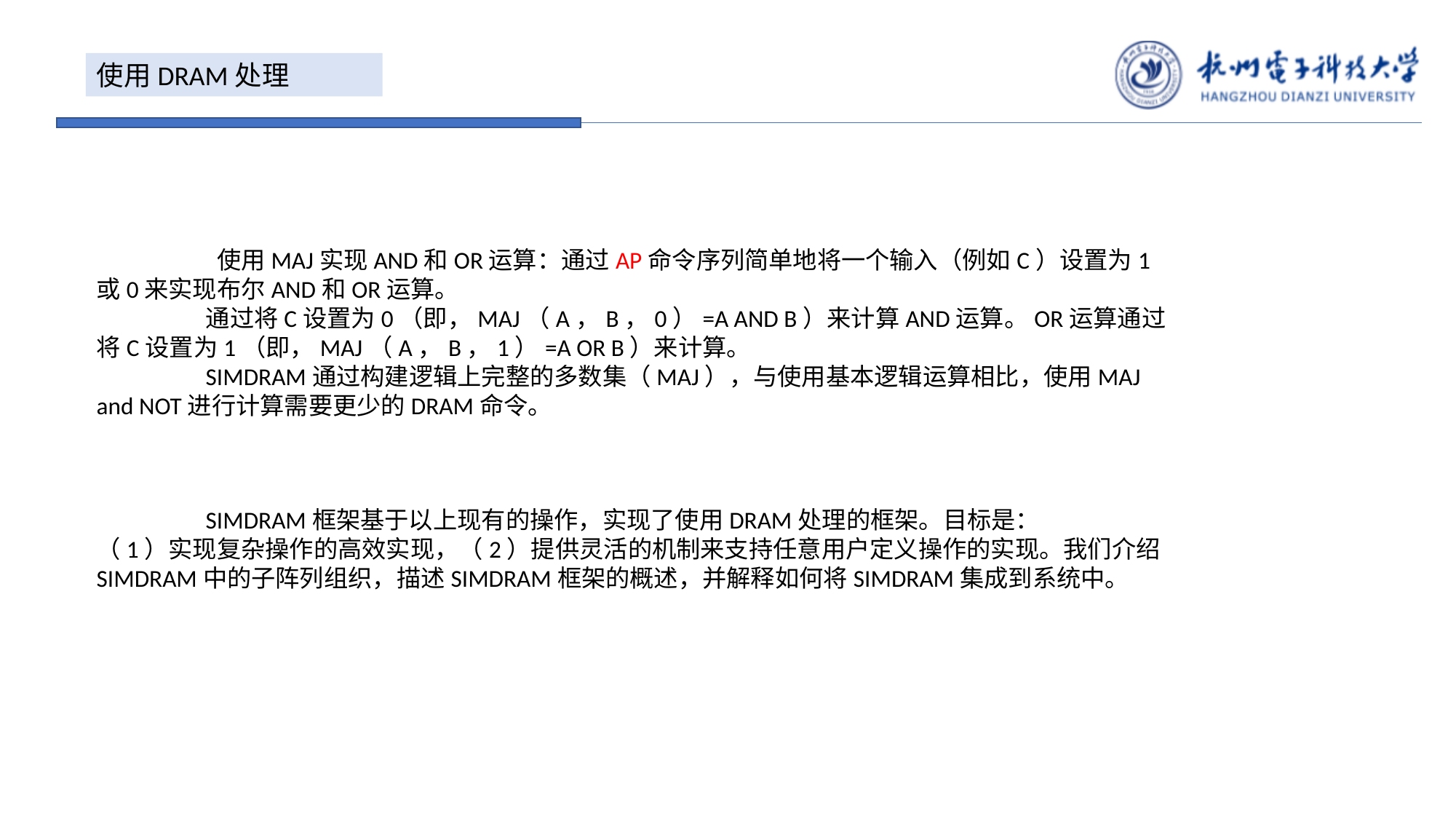

使用DRAM处理
	 使用MAJ实现AND和OR运算：通过AP命令序列简单地将一个输入（例如C）设置为1或0来实现布尔AND和OR运算。
	通过将C设置为0（即，MAJ（A，B，0）=A AND B）来计算AND运算。OR运算通过将C设置为1（即，MAJ（A，B，1）=A OR B）来计算。
	SIMDRAM通过构建逻辑上完整的多数集（MAJ），与使用基本逻辑运算相比，使用MAJ and NOT进行计算需要更少的DRAM命令。

	SIMDRAM框架基于以上现有的操作，实现了使用DRAM处理的框架。目标是：
（1）实现复杂操作的高效实现，（2）提供灵活的机制来支持任意用户定义操作的实现。我们介绍SIMDRAM中的子阵列组织，描述SIMDRAM框架的概述，并解释如何将SIMDRAM集成到系统中。